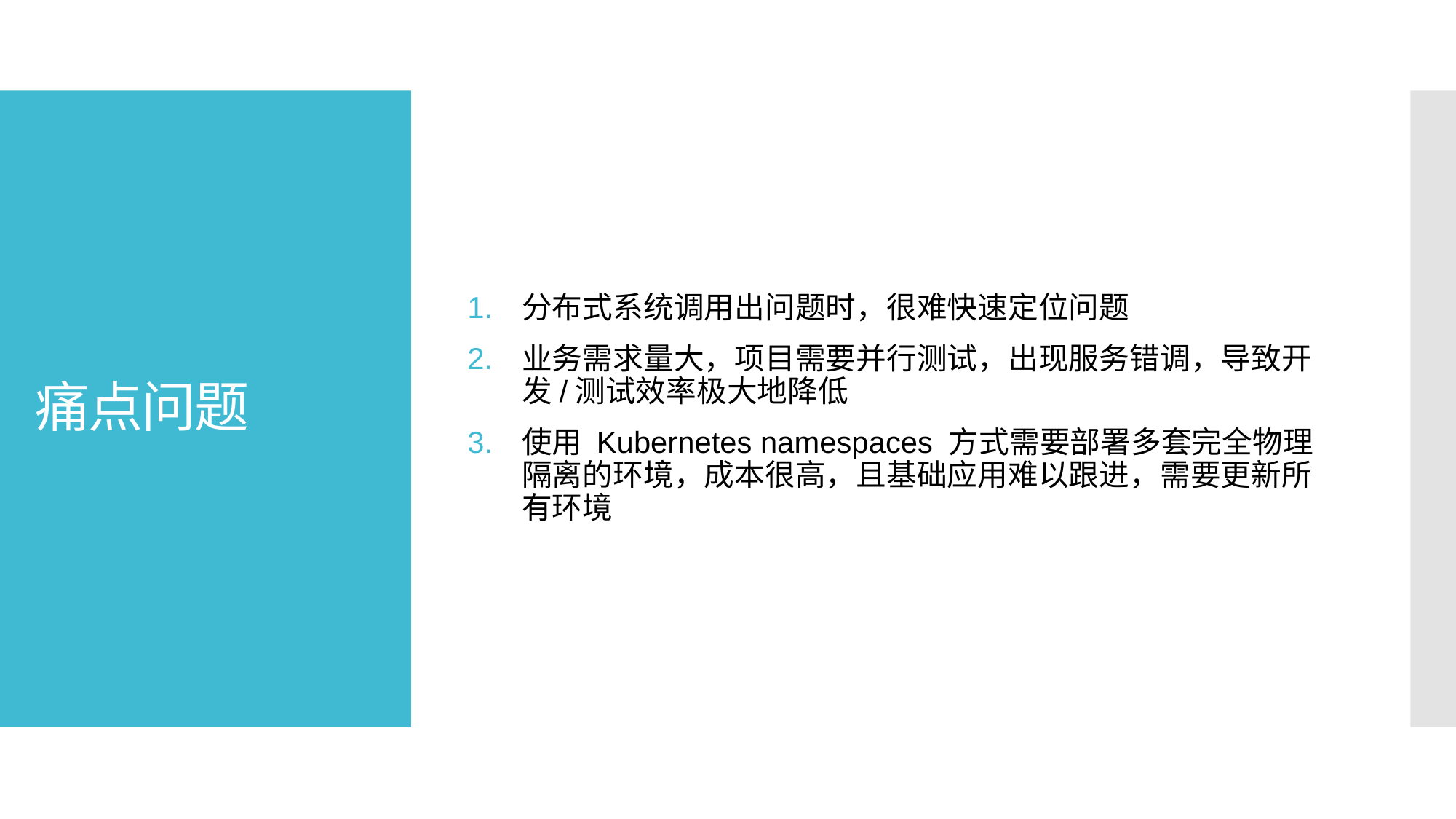

分布式系统调用出问题时，很难快速定位问题
业务需求量大，项目需要并行测试，出现服务错调，导致开发/测试效率极大地降低
使用 Kubernetes namespaces 方式需要部署多套完全物理隔离的环境，成本很高，且基础应用难以跟进，需要更新所有环境
# 痛点问题